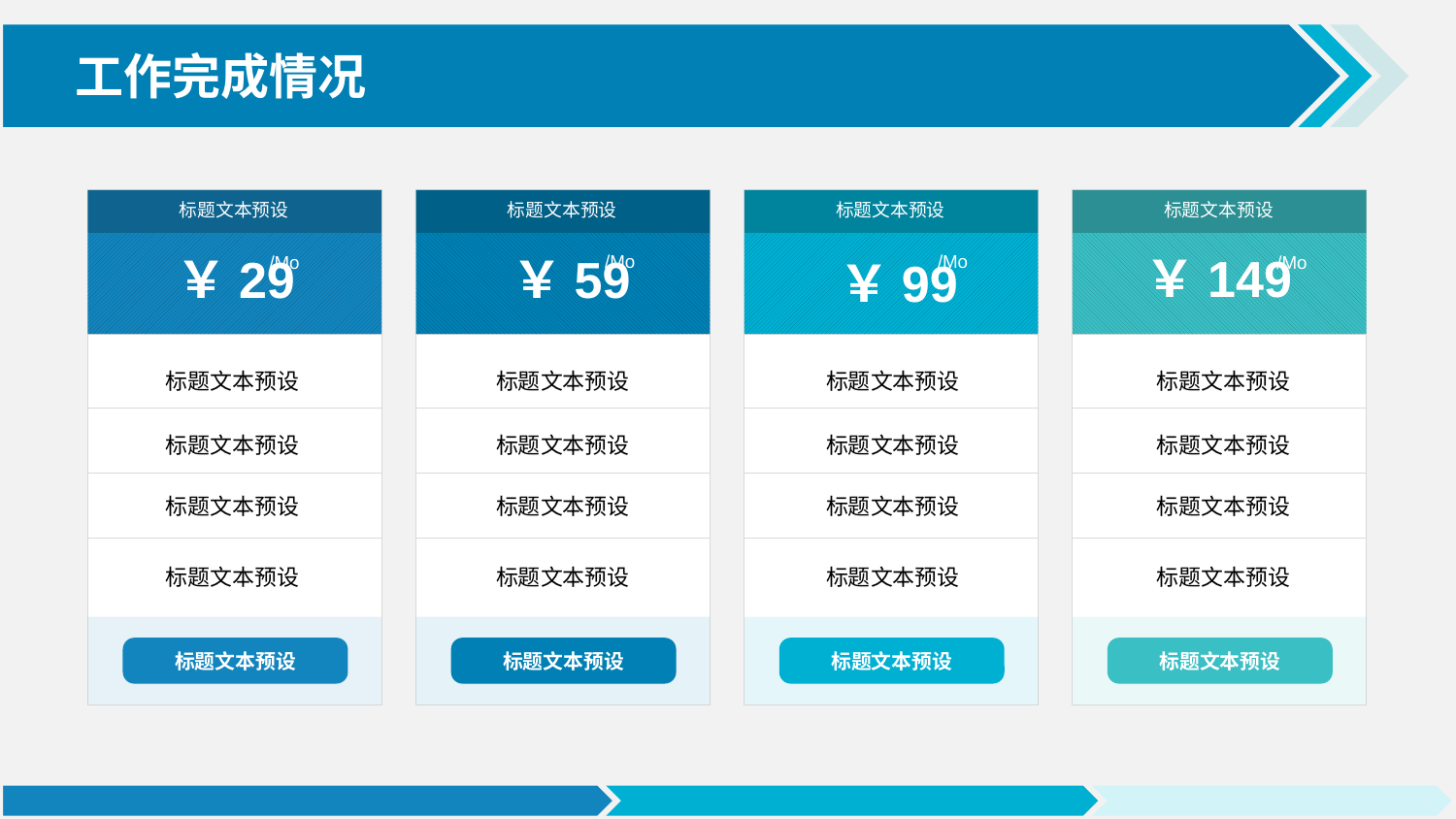

工作完成情况

标题文本预设
标题文本预设
标题文本预设
标题文本预设

￥149
￥59
￥29
/Mo
/Mo
/Mo
/Mo
￥99
标题文本预设
标题文本预设
标题文本预设
标题文本预设
标题文本预设
标题文本预设
标题文本预设
标题文本预设
标题文本预设
标题文本预设
标题文本预设
标题文本预设
标题文本预设
标题文本预设
标题文本预设
标题文本预设

标题文本预设
标题文本预设
标题文本预设
标题文本预设